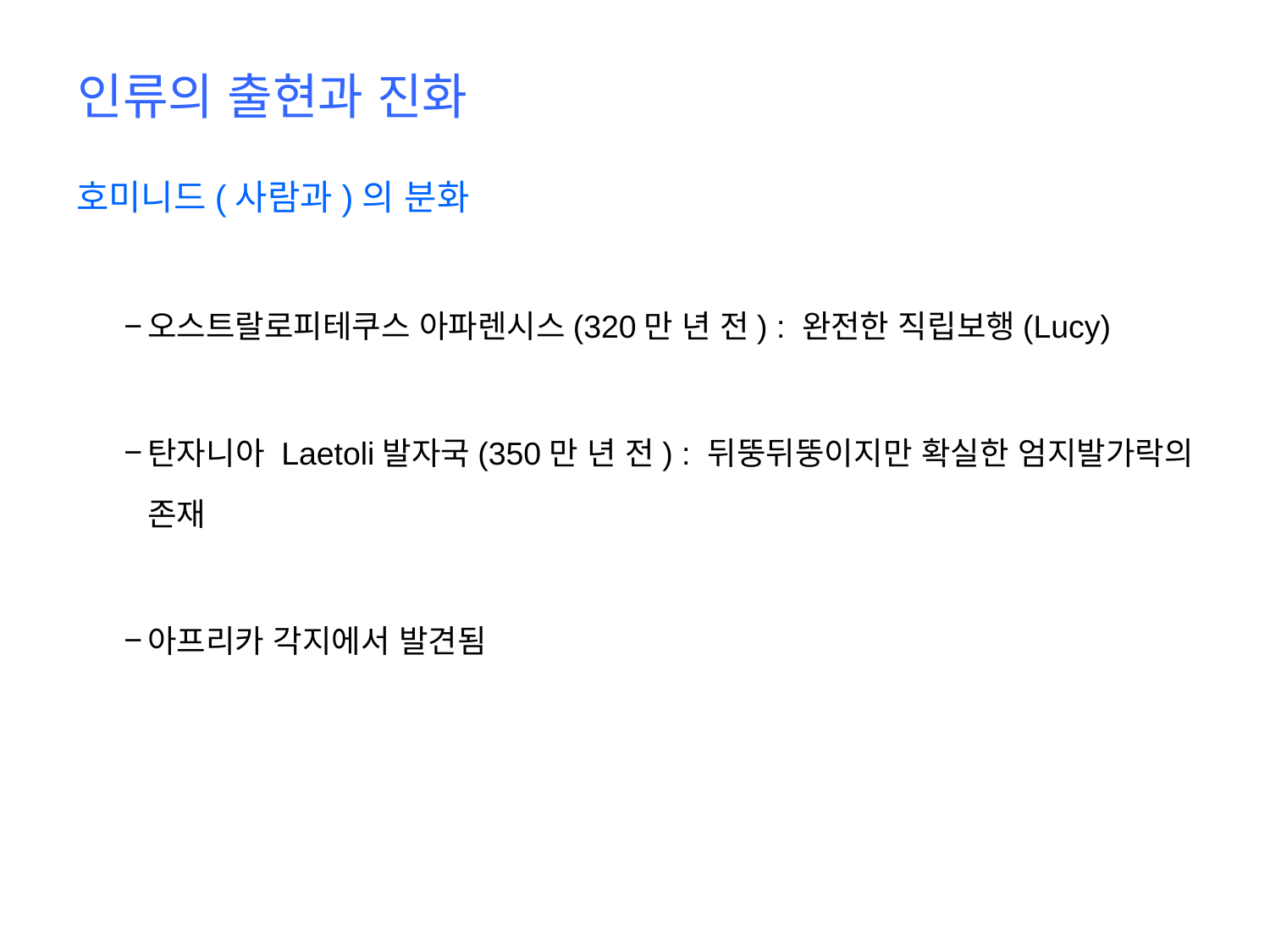

# 인류의 출현과 진화
호미니드(사람과)의 분화

오스트랄로피테쿠스 아파렌시스(320만 년 전) : 완전한 직립보행(Lucy)

탄자니아 Laetoli발자국(350만 년 전) : 뒤뚱뒤뚱이지만 확실한 엄지발가락의 존재

아프리카 각지에서 발견됨